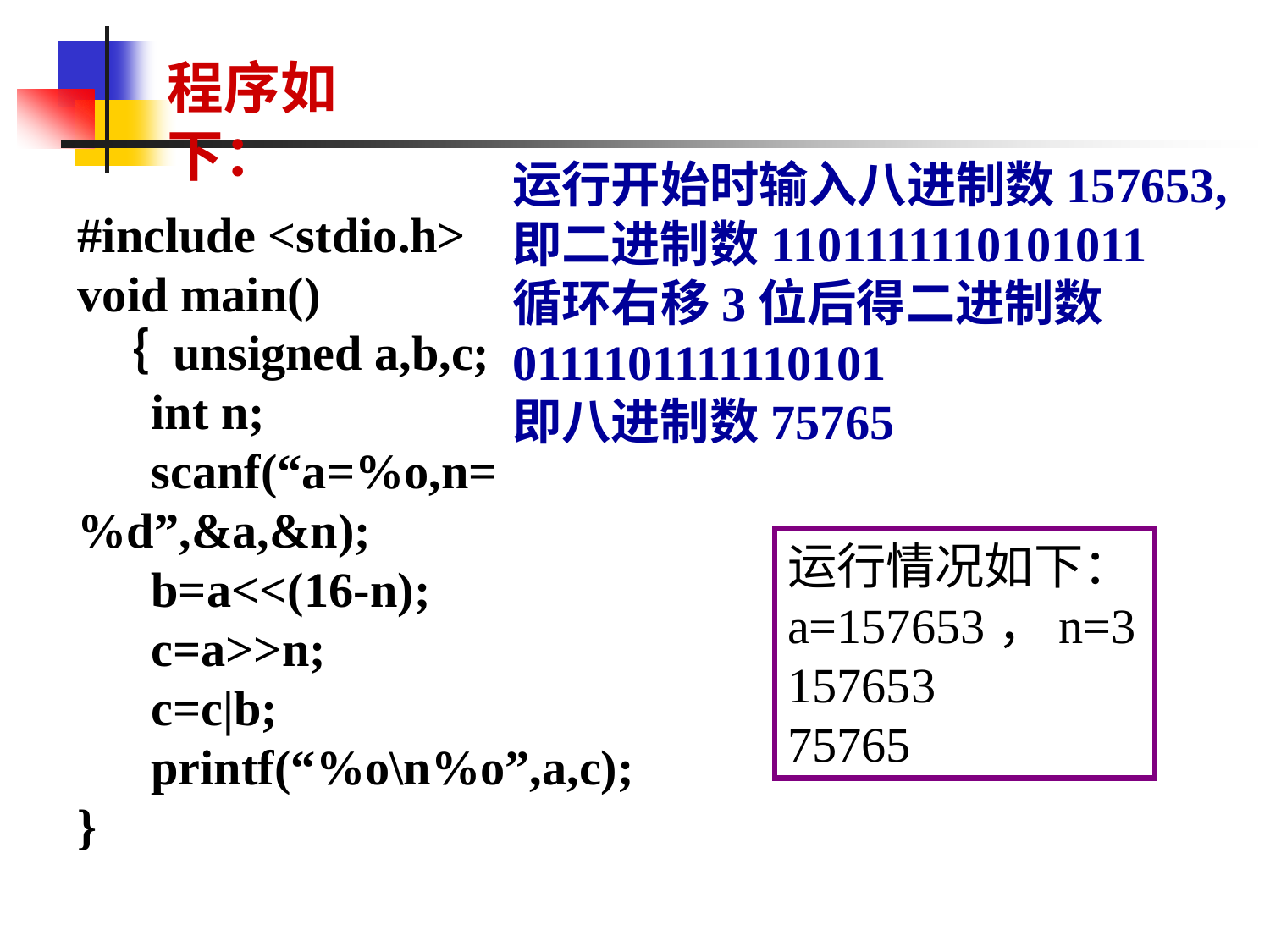

程序如下：
运行开始时输入八进制数157653,
即二进制数1101111110101011
循环右移3位后得二进制数0111101111110101
即八进制数75765
#include <stdio.h>
void main()
 ｛ unsigned a,b,c;
      int n;
      scanf(“a=%o,n=%d”,&a,&n);
      b=a<<(16-n);
      c=a>>n;
      c=c|b;
      printf(“%o\n%o”,a,c);
}
运行情况如下：
a=157653，n=3
157653
75765